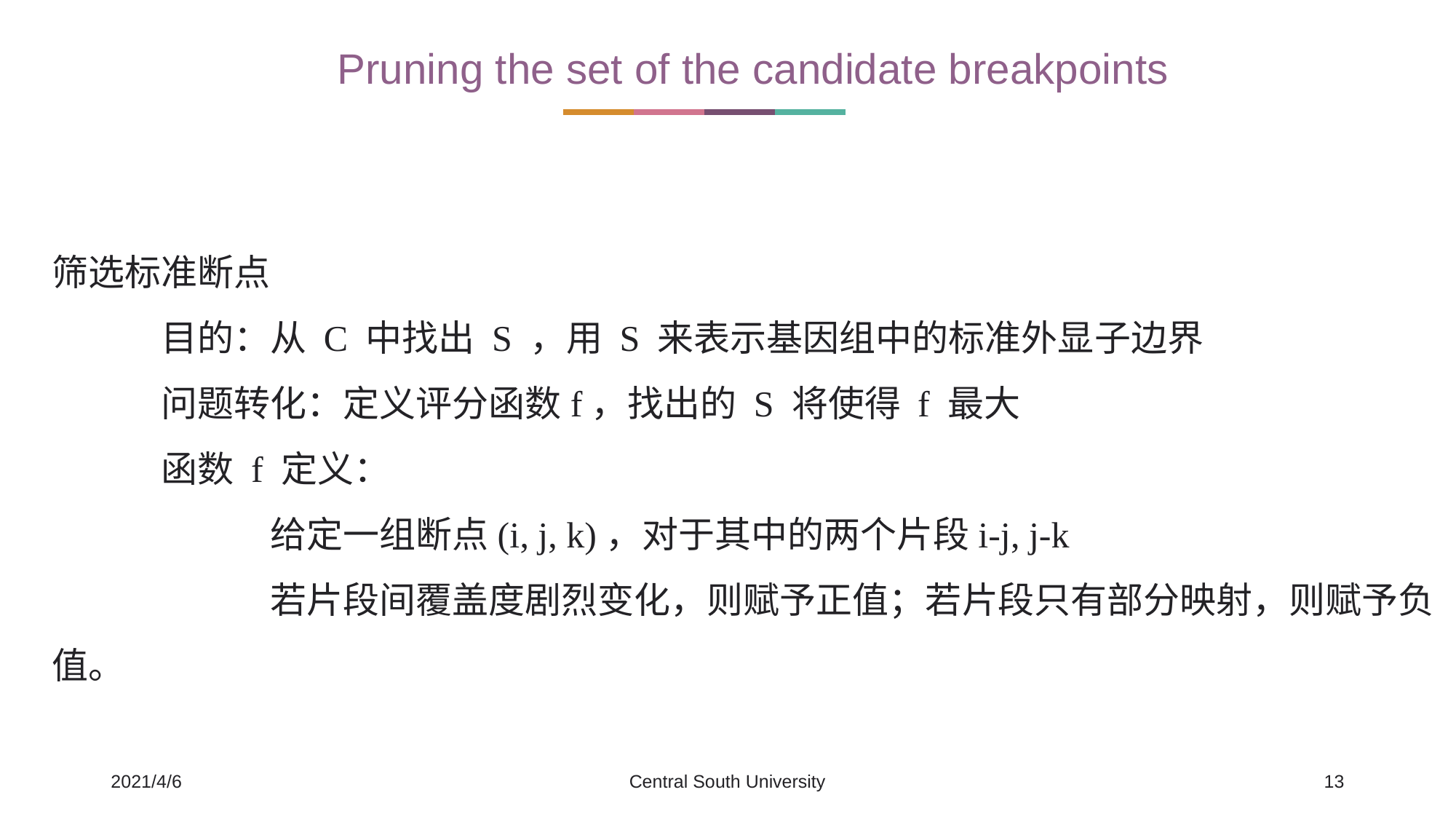

Pruning the set of the candidate breakpoints
筛选标准断点
	目的：从 C 中找出 S ，用 S 来表示基因组中的标准外显子边界
	问题转化：定义评分函数f，找出的 S 将使得 f 最大
	函数 f 定义：
		给定一组断点(i, j, k)，对于其中的两个片段i-j, j-k
		若片段间覆盖度剧烈变化，则赋予正值；若片段只有部分映射，则赋予负值。
Central South University
2021/4/6
13